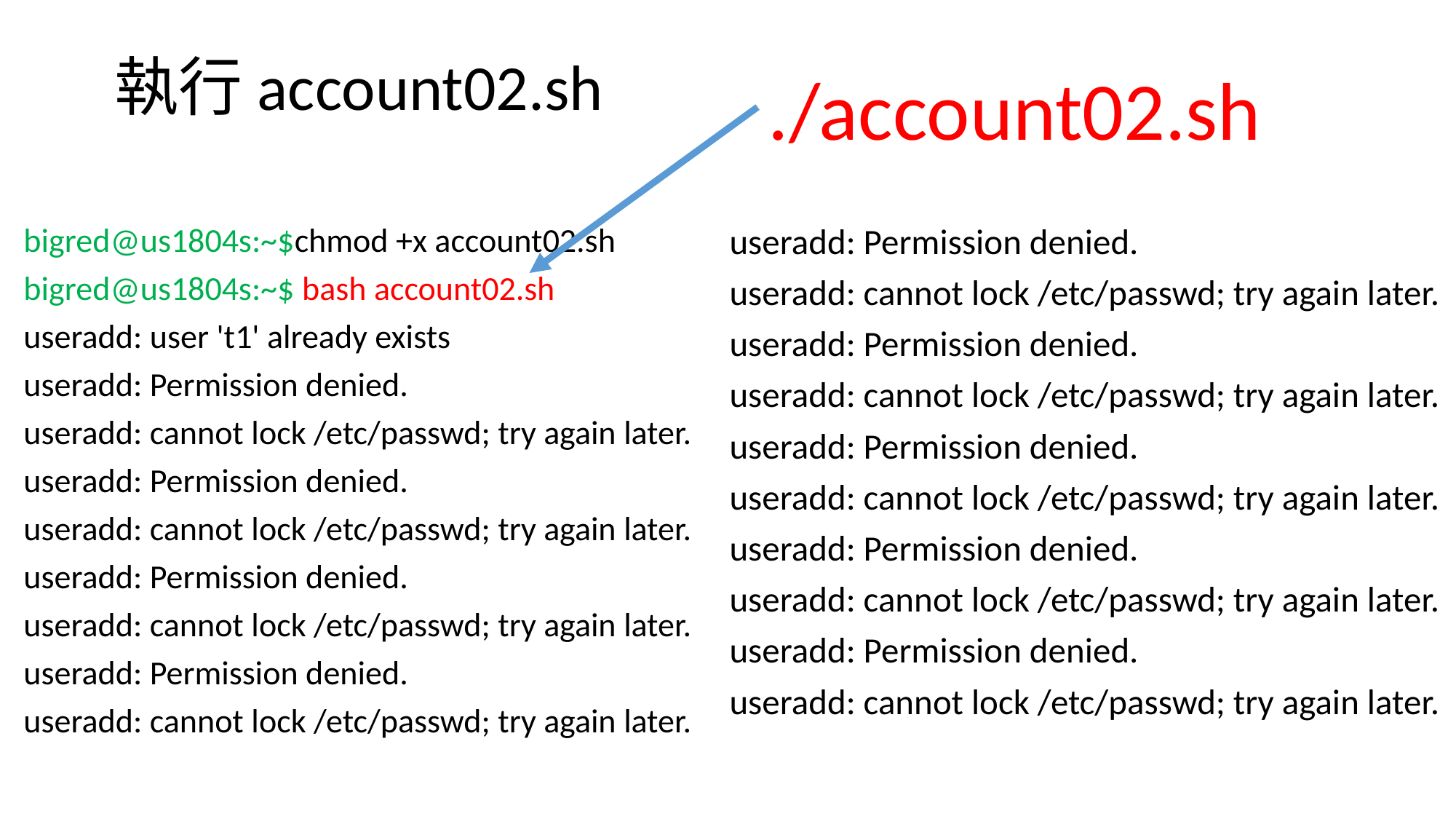

# 執行account02.sh
./account02.sh
bigred@us1804s:~$chmod +x account02.sh
bigred@us1804s:~$ bash account02.sh
useradd: user 't1' already exists
useradd: Permission denied.
useradd: cannot lock /etc/passwd; try again later.
useradd: Permission denied.
useradd: cannot lock /etc/passwd; try again later.
useradd: Permission denied.
useradd: cannot lock /etc/passwd; try again later.
useradd: Permission denied.
useradd: cannot lock /etc/passwd; try again later.
useradd: Permission denied.
useradd: cannot lock /etc/passwd; try again later.
useradd: Permission denied.
useradd: cannot lock /etc/passwd; try again later.
useradd: Permission denied.
useradd: cannot lock /etc/passwd; try again later.
useradd: Permission denied.
useradd: cannot lock /etc/passwd; try again later.
useradd: Permission denied.
useradd: cannot lock /etc/passwd; try again later.